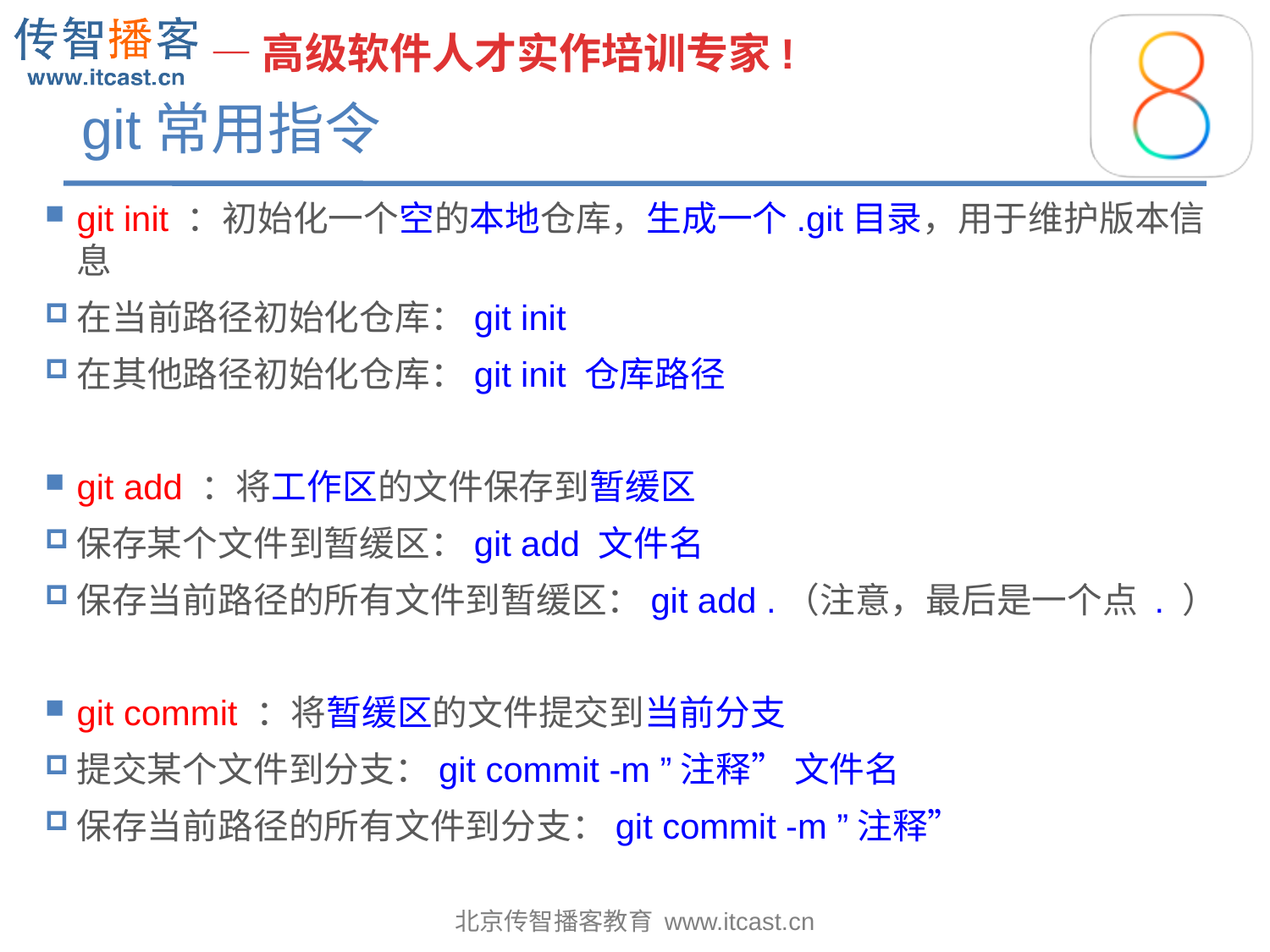

# git常用指令
git init ：初始化一个空的本地仓库，生成一个.git目录，用于维护版本信息
在当前路径初始化仓库：git init
在其他路径初始化仓库：git init 仓库路径

git add ：将工作区的文件保存到暂缓区
保存某个文件到暂缓区：git add 文件名
保存当前路径的所有文件到暂缓区：git add .（注意，最后是一个点 . ）

git commit ：将暂缓区的文件提交到当前分支
提交某个文件到分支：git commit -m ”注释” 文件名
保存当前路径的所有文件到分支：git commit -m ”注释”